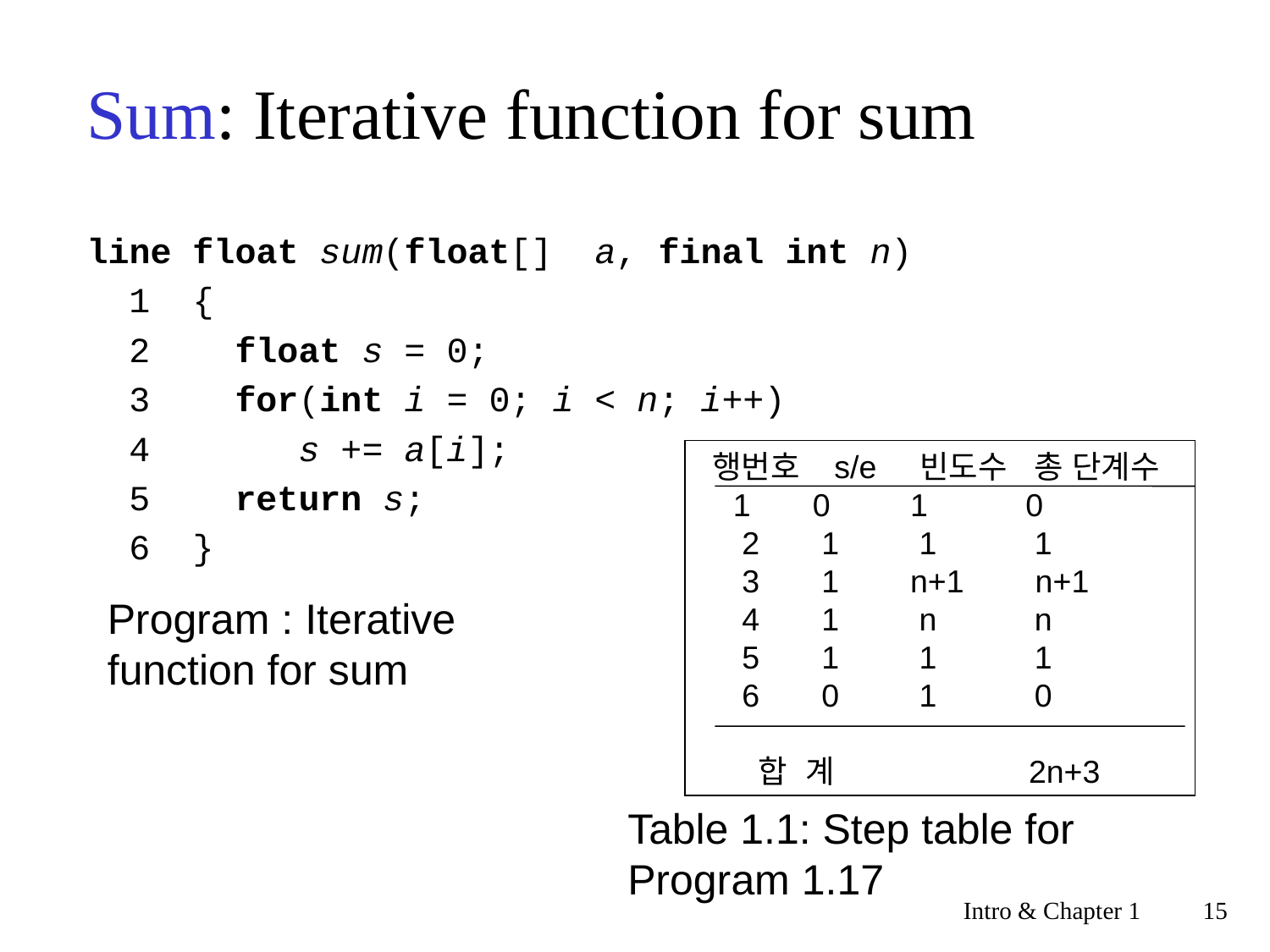

# Sum: Iterative function for sum
line float sum(float[]  a, final int n)
  1  {
  2    float s = 0;
  3    for(int i = 0; i < n; i++)
  4       s += a[i];
  5    return s;
  6  }
 행번호   s/e    빈도수   총 단계수
    1       0         1           0
     2       1         1           1
     3       1        n+1        n+1
     4       1         n           n
     5       1         1           1
     6       0         1           0

      합  계                     2n+3

Program : Iterative function for sum

Table 1.1: Step table for Program 1.17
Intro & Chapter 1
15